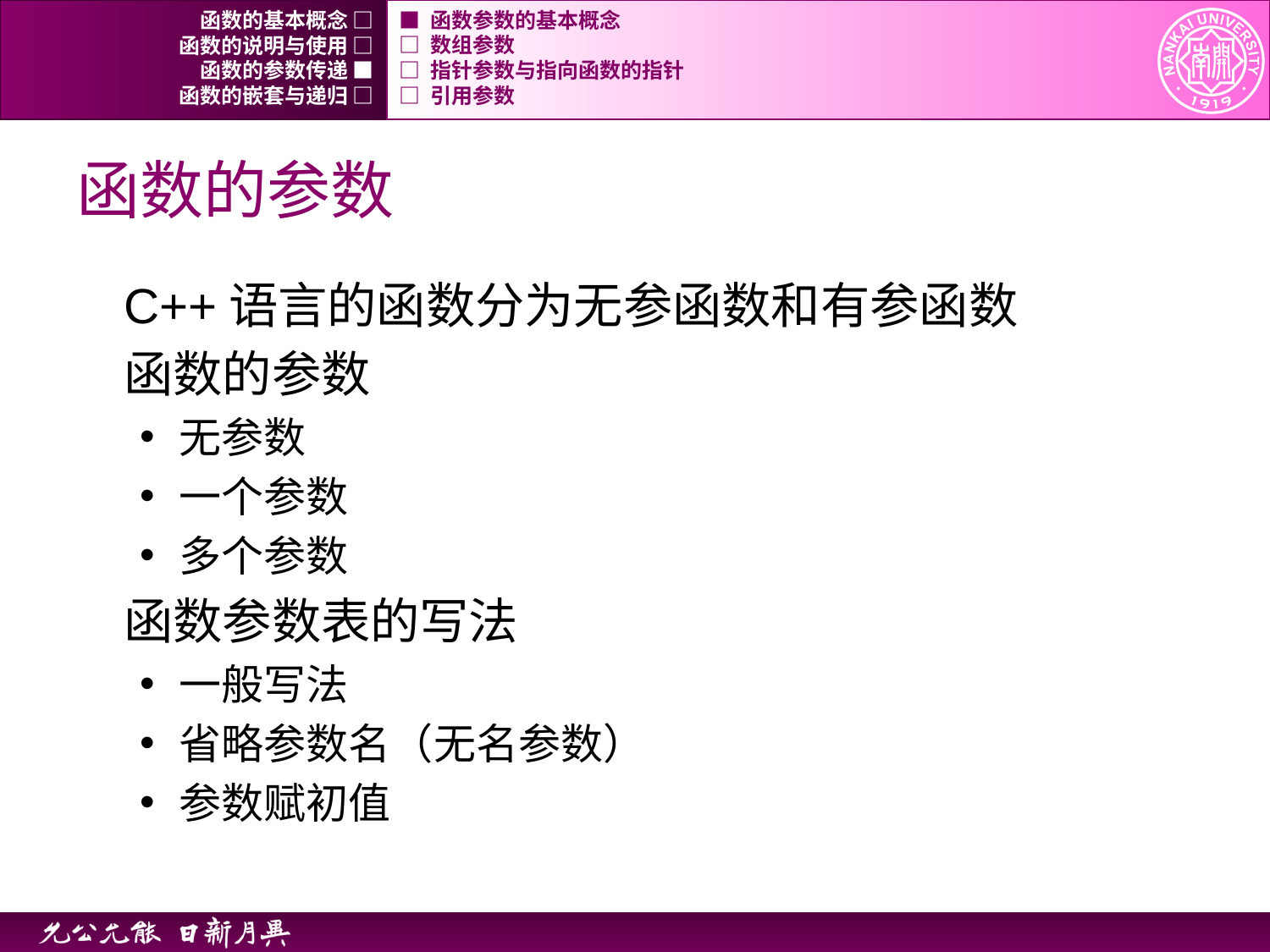

函数的基本概念 □
■ 函数参数的基本概念
函数的说明与使用 □
□ 数组参数
函数的参数传递 ■
□ 指针参数与指向函数的指针
函数的嵌套与递归 □
□ 引用参数
# 函数的参数
C++语言的函数分为无参函数和有参函数
函数的参数
无参数
一个参数
多个参数
函数参数表的写法
一般写法
省略参数名（无名参数）
参数赋初值